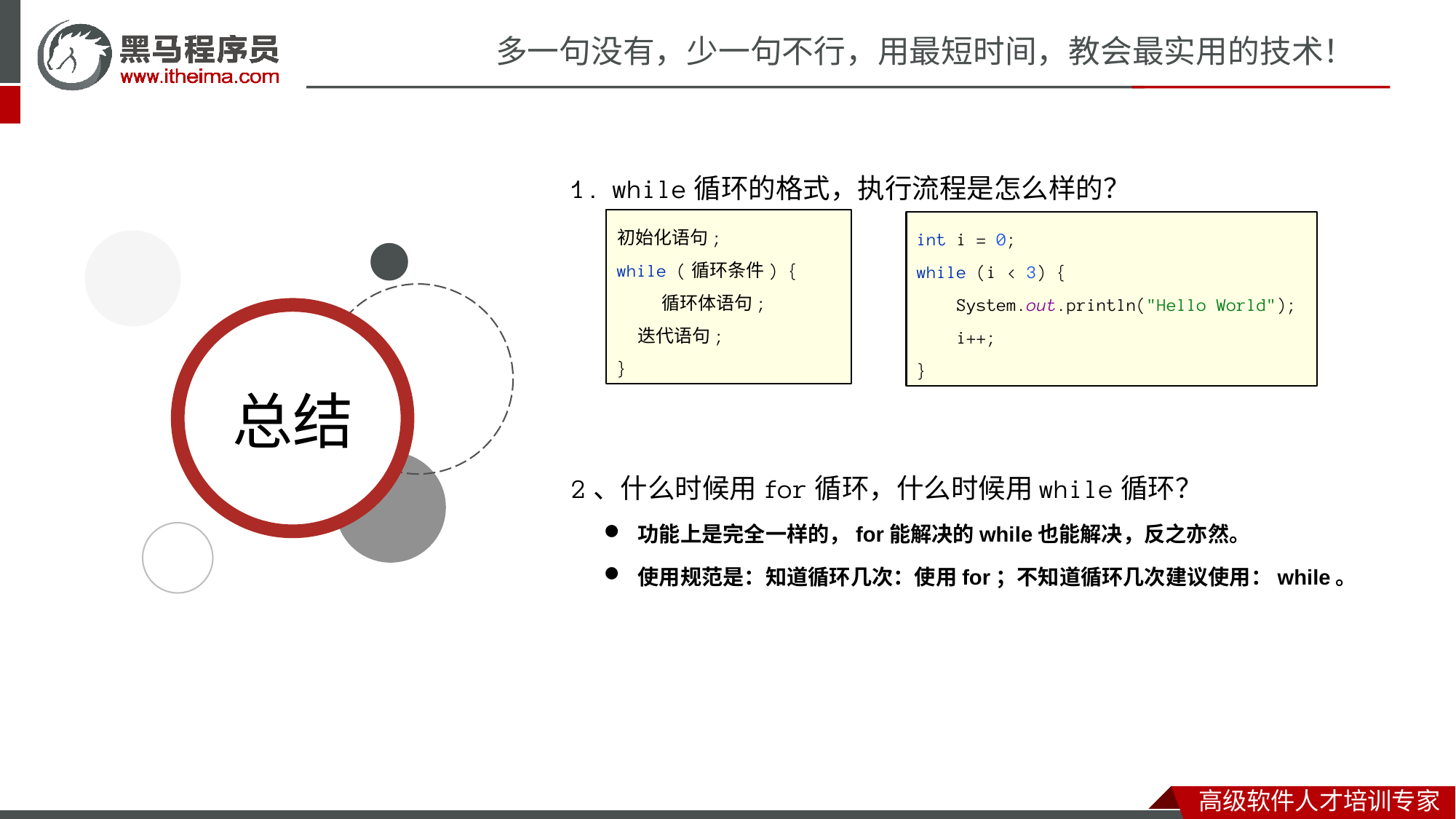

while循环的格式，执行流程是怎么样的？

初始化语句;
while (循环条件) {
    循环体语句;
    迭代语句;
}
int i = 0;
while (i < 3) {
    System.out.println("Hello World");
    i++;
}
2、什么时候用for循环，什么时候用while循环？
功能上是完全一样的，for能解决的while也能解决，反之亦然。
使用规范是：知道循环几次：使用for；不知道循环几次建议使用：while。